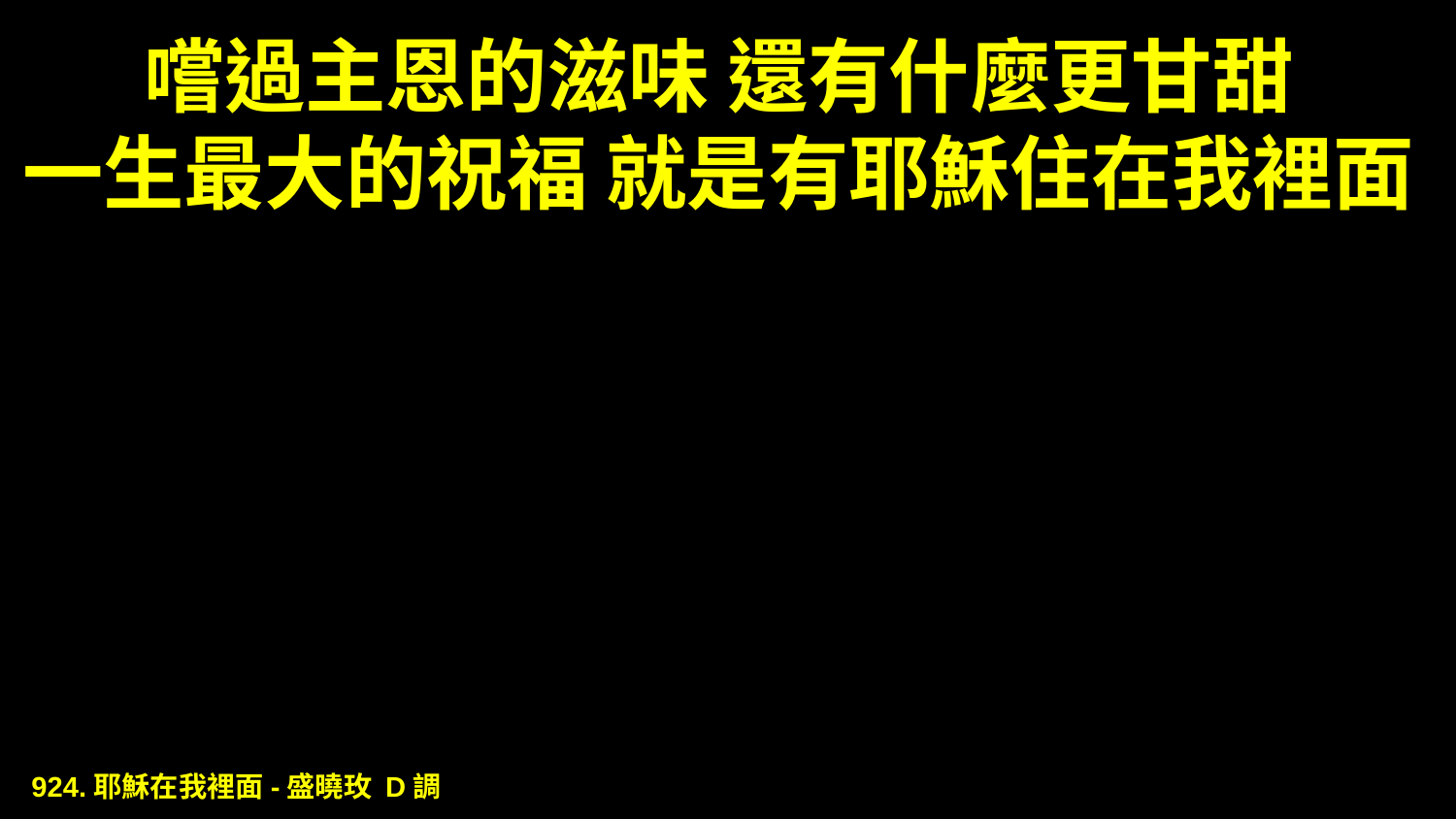

# 嚐過主恩的滋味 還有什麼更甘甜 一生最大的祝福 就是有耶穌住在我裡面
924.耶穌在我裡面-盛曉玫 D調